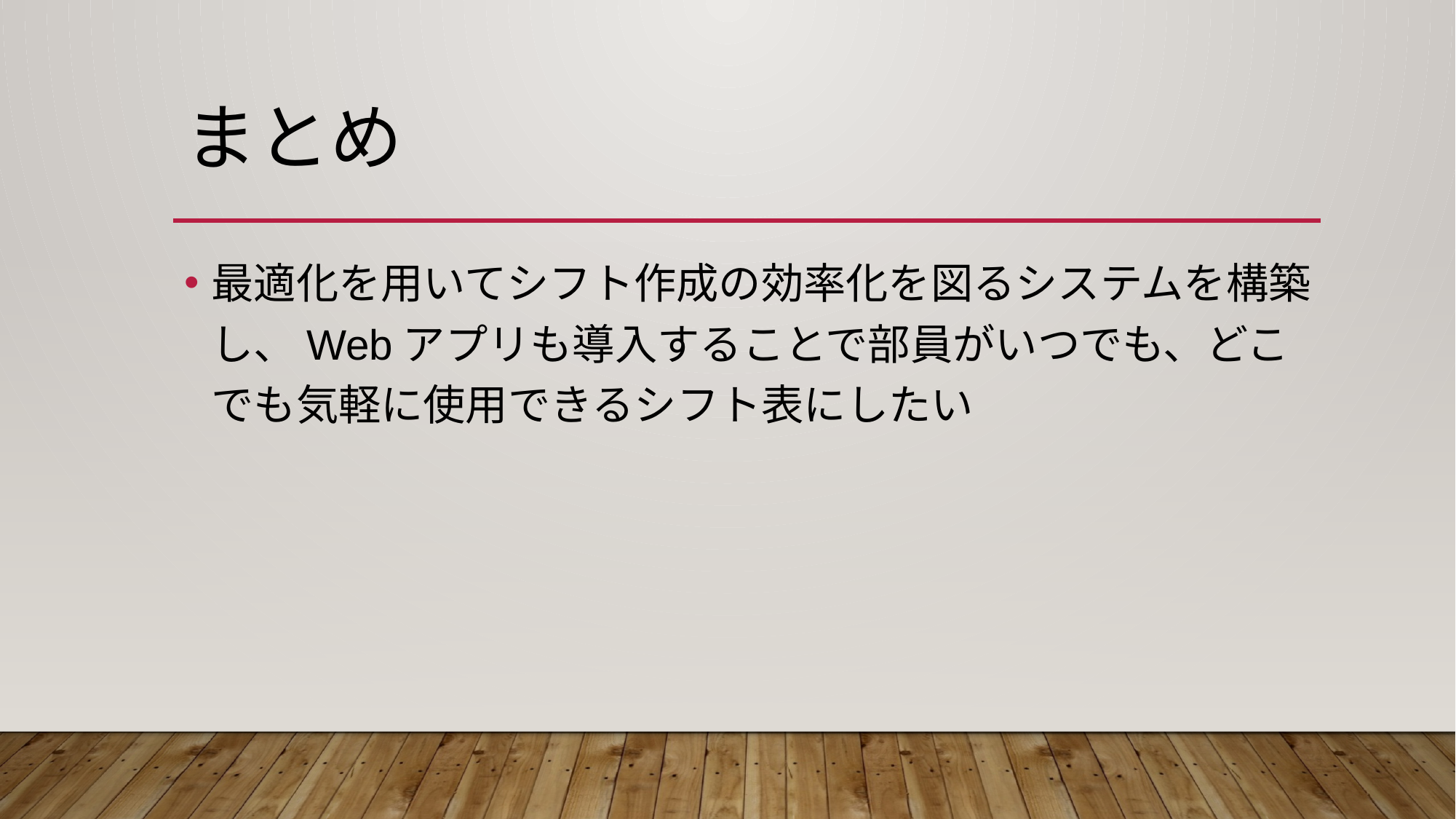

# まとめ
最適化を用いてシフト作成の効率化を図るシステムを構築し、Webアプリも導入することで部員がいつでも、どこでも気軽に使用できるシフト表にしたい